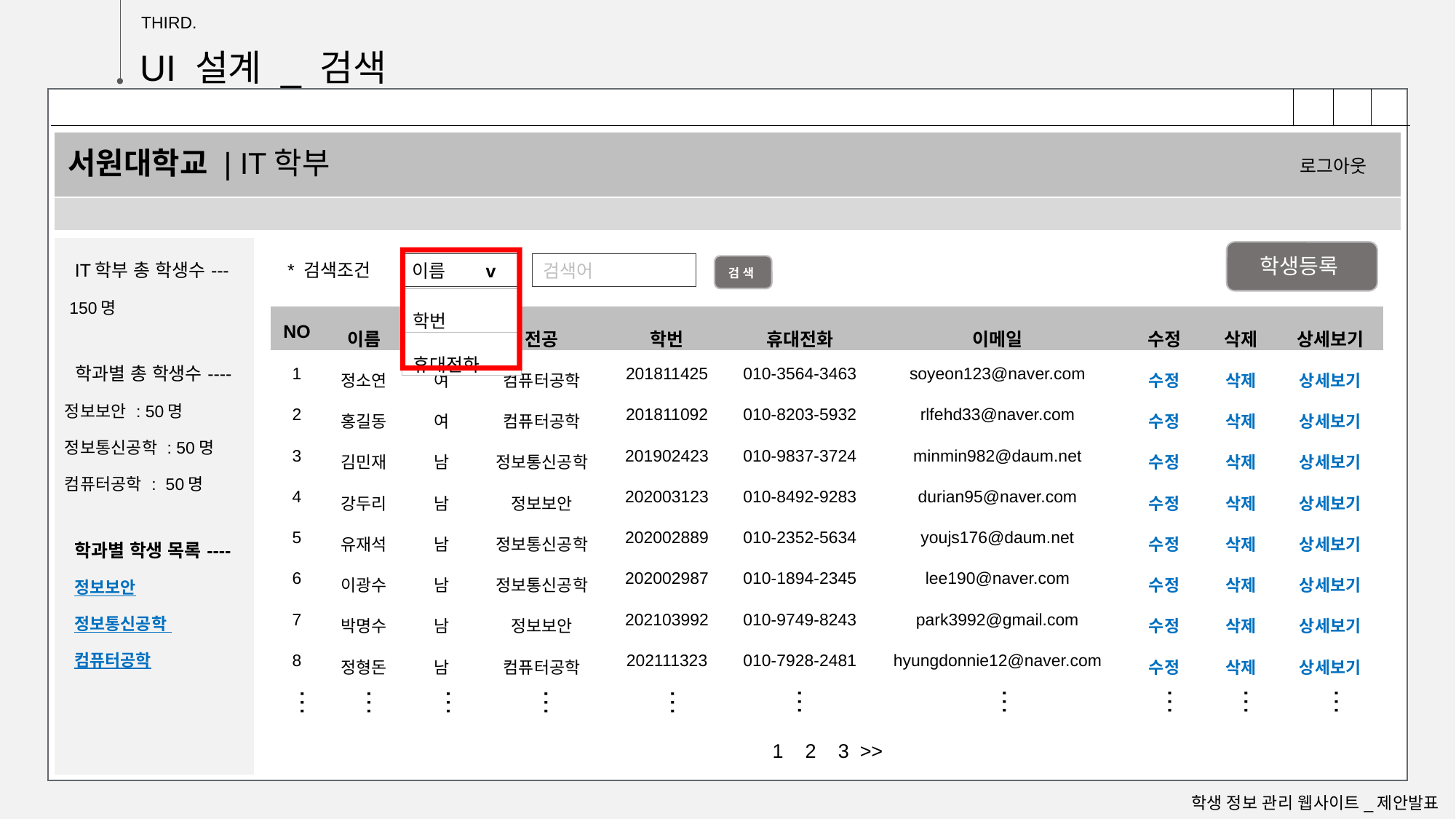

THIRD.
UI 설계 _ 검색

|  |
| --- |
서원대학교 | IT학부
| 로그아웃 |
| --- |
|  |
| --- |
| IT학부 총 학생수--- 150명 학과별 총 학생수---- 정보보안 : 50명 정보통신공학 : 50명 컴퓨터공학 : 50명 학과별 학생 목록---- 정보보안 정보통신공학 컴퓨터공학 |
| --- |

학생등록

* 검색조건
이름       v
검색어

검 색
| 학번 |
| --- |
| 휴대전화 |
| NO | 이름 | 성별 | 전공 | 학번 | 휴대전화 | 이메일 | 수정 | 삭제 | 상세보기 |
| --- | --- | --- | --- | --- | --- | --- | --- | --- | --- |
| 1 | 정소연 | 여 | 컴퓨터공학 | 201811425 | 010-3564-3463 | soyeon123@naver.com | 수정 | 삭제 | 상세보기 |
| 2 | 홍길동 | 여 | 컴퓨터공학 | 201811092 | 010-8203-5932 | rlfehd33@naver.com | 수정 | 삭제 | 상세보기 |
| 3 | 김민재 | 남 | 정보통신공학 | 201902423 | 010-9837-3724 | minmin982@daum.net | 수정 | 삭제 | 상세보기 |
| 4 | 강두리 | 남 | 정보보안 | 202003123 | 010-8492-9283 | durian95@naver.com | 수정 | 삭제 | 상세보기 |
| 5 | 유재석 | 남 | 정보통신공학 | 202002889 | 010-2352-5634 | youjs176@daum.net | 수정 | 삭제 | 상세보기 |
| 6 | 이광수 | 남 | 정보통신공학 | 202002987 | 010-1894-2345 | lee190@naver.com | 수정 | 삭제 | 상세보기 |
| 7 | 박명수 | 남 | 정보보안 | 202103992 | 010-9749-8243 | park3992@gmail.com | 수정 | 삭제 | 상세보기 |
| 8 | 정형돈 | 남 | 컴퓨터공학 | 202111323 | 010-7928-2481 | hyungdonnie12@naver.com | 수정 | 삭제 | 상세보기 |
|  |  |  |  |  |  |  |  |  |  |
…
…
…
…
…
…
…
…
…
…
1    2    3  >>
학생 정보 관리 웹사이트_제안발표